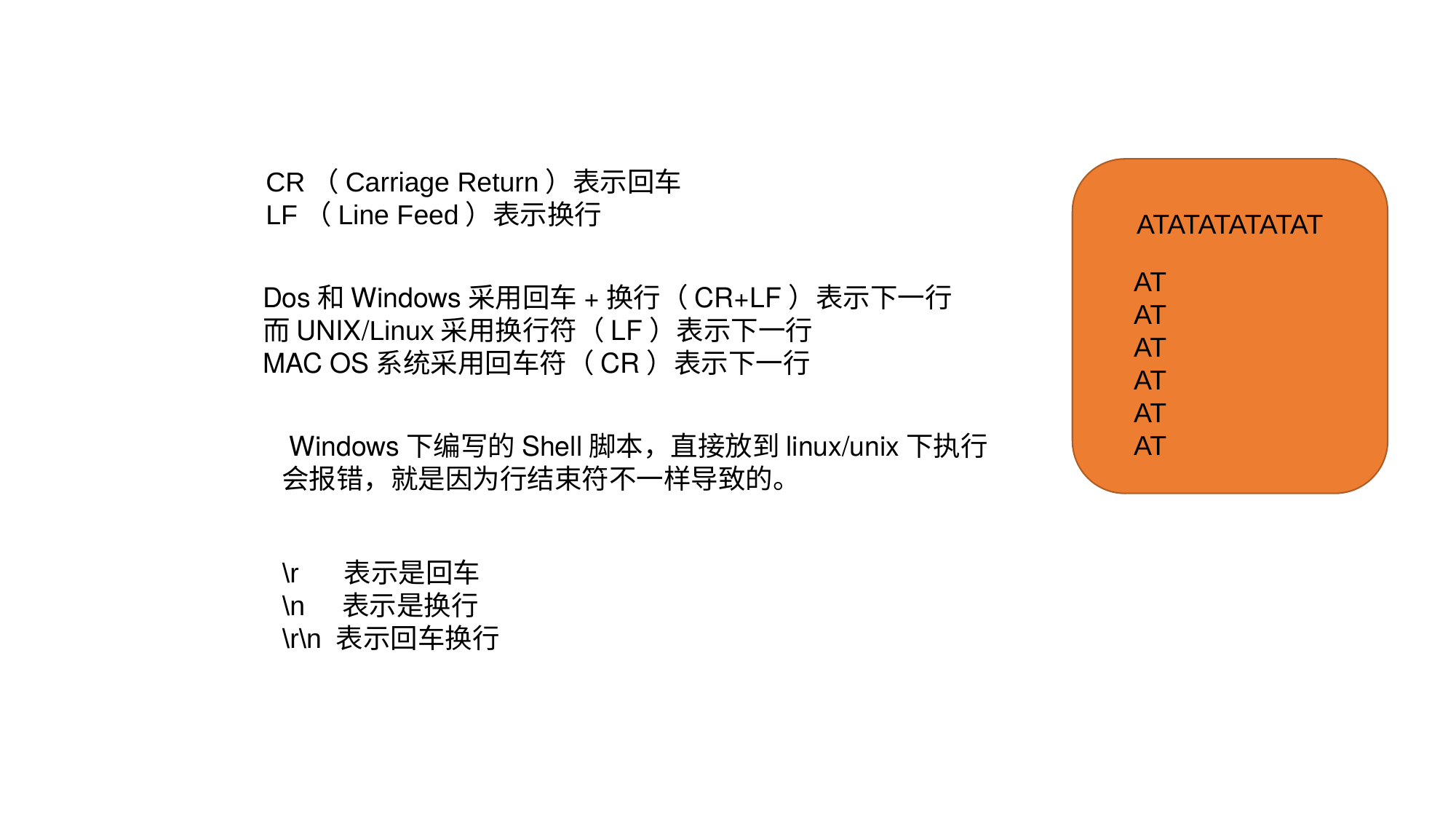

CR（Carriage Return）表示回车
LF（Line Feed）表示换行

ATATATATATAT
AT
AT
AT
AT
AT
AT
Dos和Windows采用回车+换行（CR+LF）表示下一行
而UNIX/Linux采用换行符（LF）表示下一行
MAC OS系统采用回车符（CR）表示下一行
 Windows下编写的Shell脚本，直接放到linux/unix下执行会报错，就是因为行结束符不一样导致的。
\r     表示是回车
\n    表示是换行
\r\n 表示回车换行